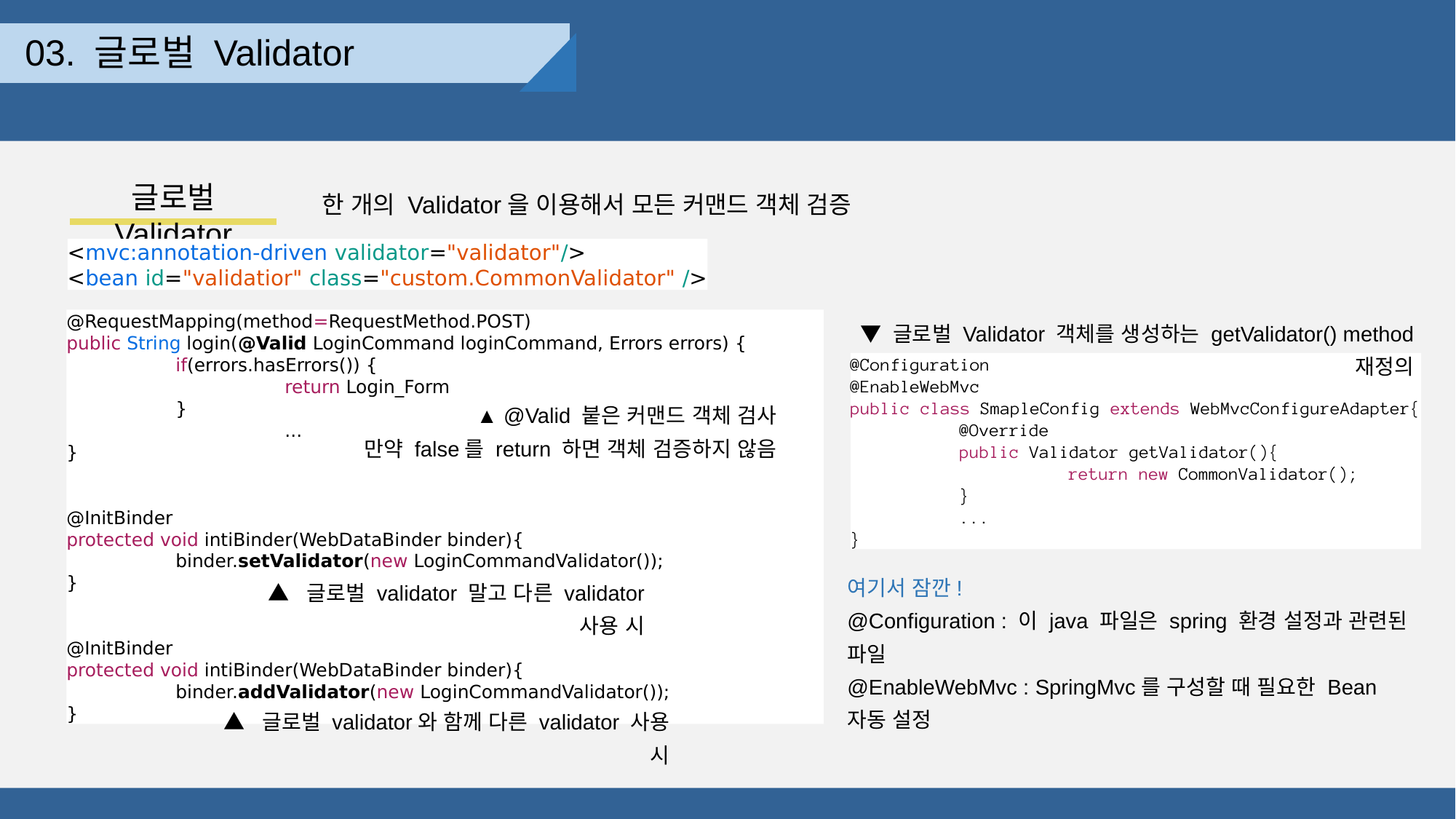

03. 글로벌 Validator

글로벌 Validator
한 개의 Validator을 이용해서 모든 커맨드 객체 검증
<mvc:annotation-driven validator="validator"/>
<bean id="validatior" class="custom.CommonValidator" />
@RequestMapping(method=RequestMethod.POST)
public String login(@Valid LoginCommand loginCommand, Errors errors) {
	if(errors.hasErrors()) {
		return Login_Form
	}
		...
}

@InitBinder
protected void intiBinder(WebDataBinder binder){
	binder.setValidator(new LoginCommandValidator());
}

@InitBinder
protected void intiBinder(WebDataBinder binder){
	binder.addValidator(new LoginCommandValidator());
}
▼ 글로벌 Validator 객체를 생성하는 getValidator() method 재정의
@Configuration
@EnableWebMvc
public class SmapleConfig extends WebMvcConfigureAdapter{
	@Override
	public Validator getValidator(){
		return new CommonValidator();
	}
	...
}
▲ @Valid 붙은 커맨드 객체 검사
만약 false를 return 하면 객체 검증하지 않음
여기서 잠깐!
@Configuration : 이 java 파일은 spring 환경 설정과 관련된 파일
@EnableWebMvc : SpringMvc를 구성할 때 필요한 Bean 자동 설정
▲  글로벌 validator 말고 다른 validator 사용 시
▲  글로벌 validator와 함께 다른 validator 사용 시